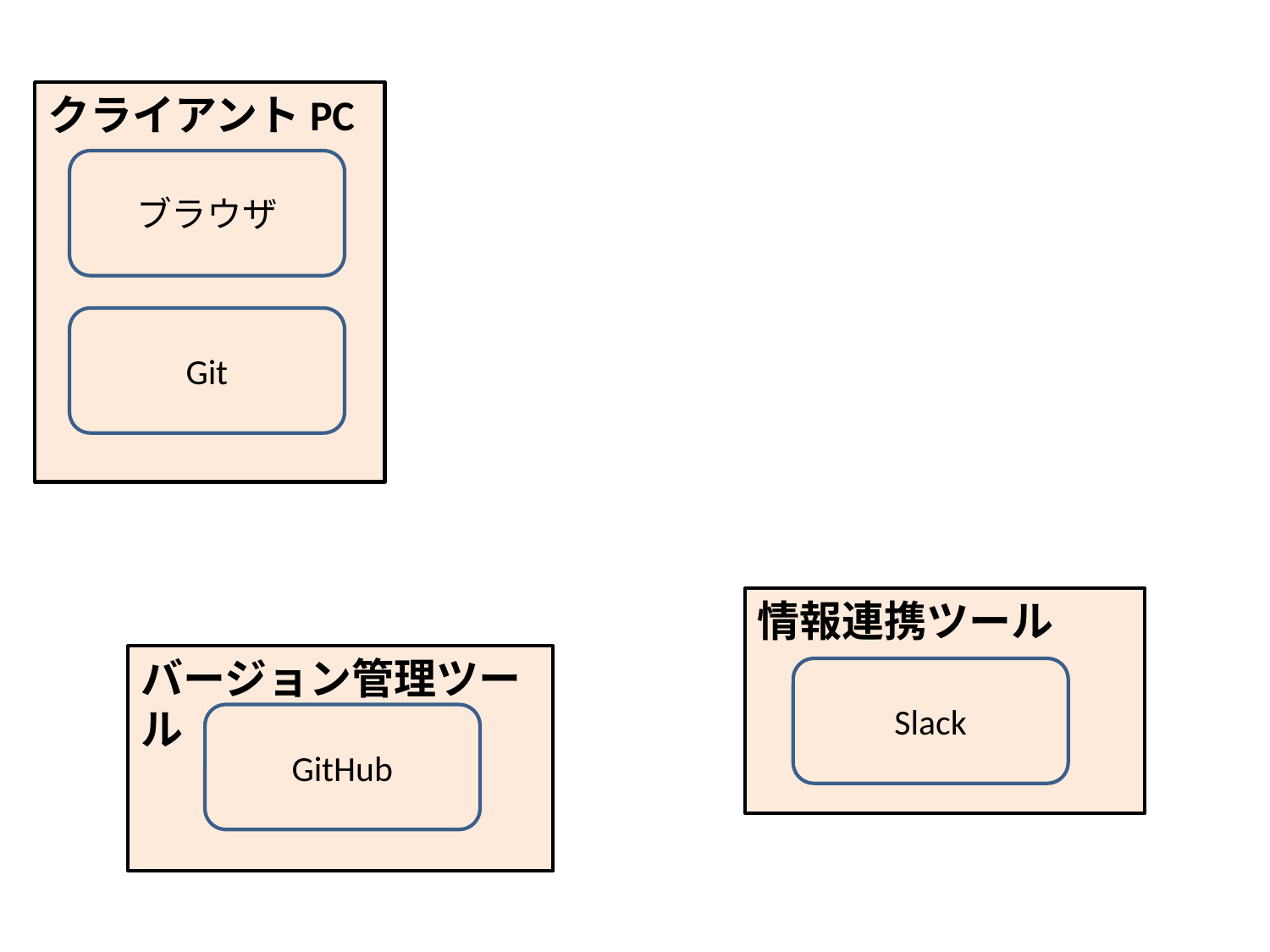

クライアントPC

ブラウザ
Git
ブラウザ
情報連携ツール

Slack
バージョン管理ツール

GitHub